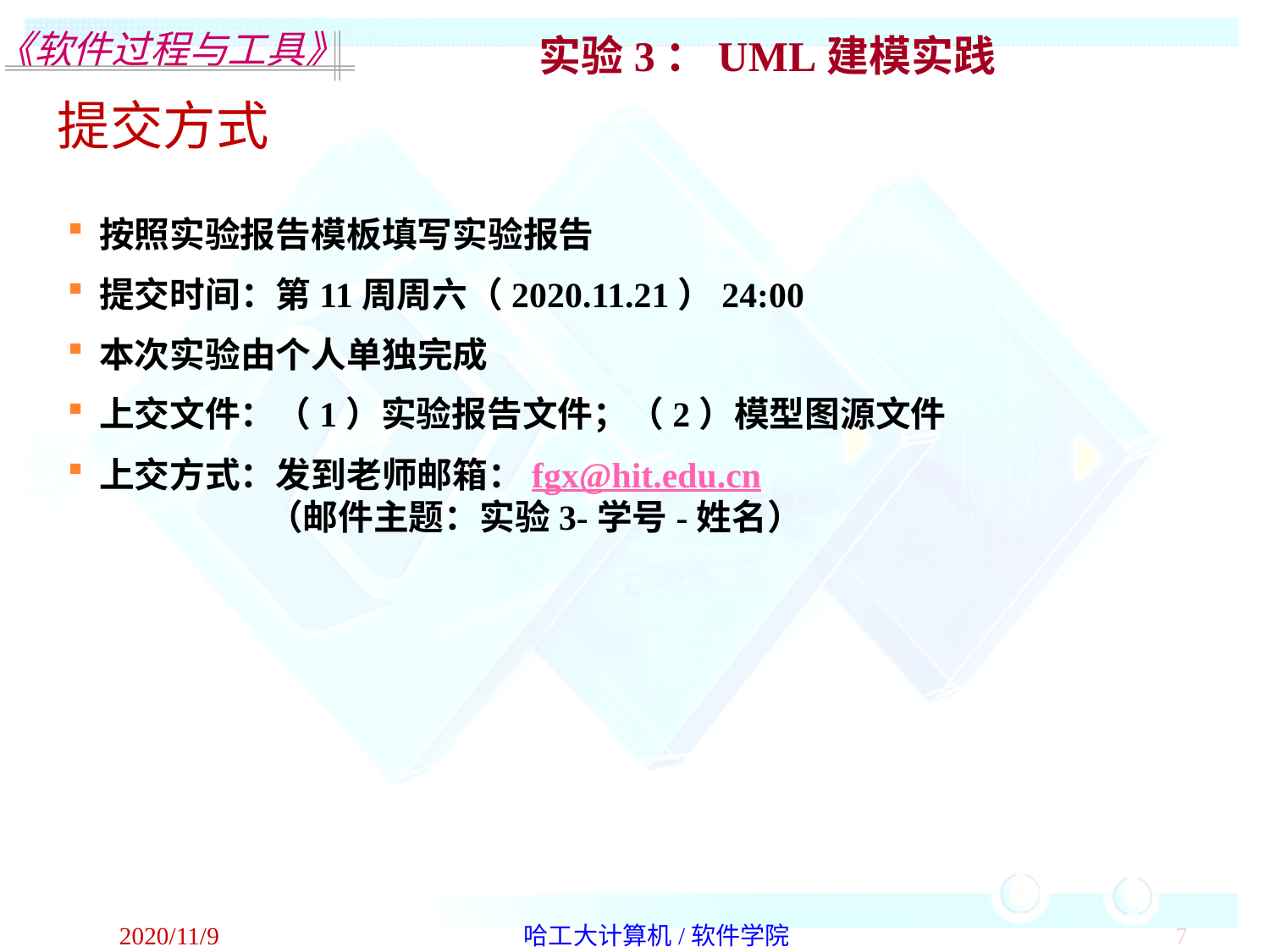

实验3：UML建模实践
提交方式
按照实验报告模板填写实验报告
提交时间：第11周周六（2020.11.21）24:00
本次实验由个人单独完成
上交文件：（1）实验报告文件；（2）模型图源文件
上交方式：发到老师邮箱：fgx@hit.edu.cn
                  （邮件主题：实验3-学号-姓名）